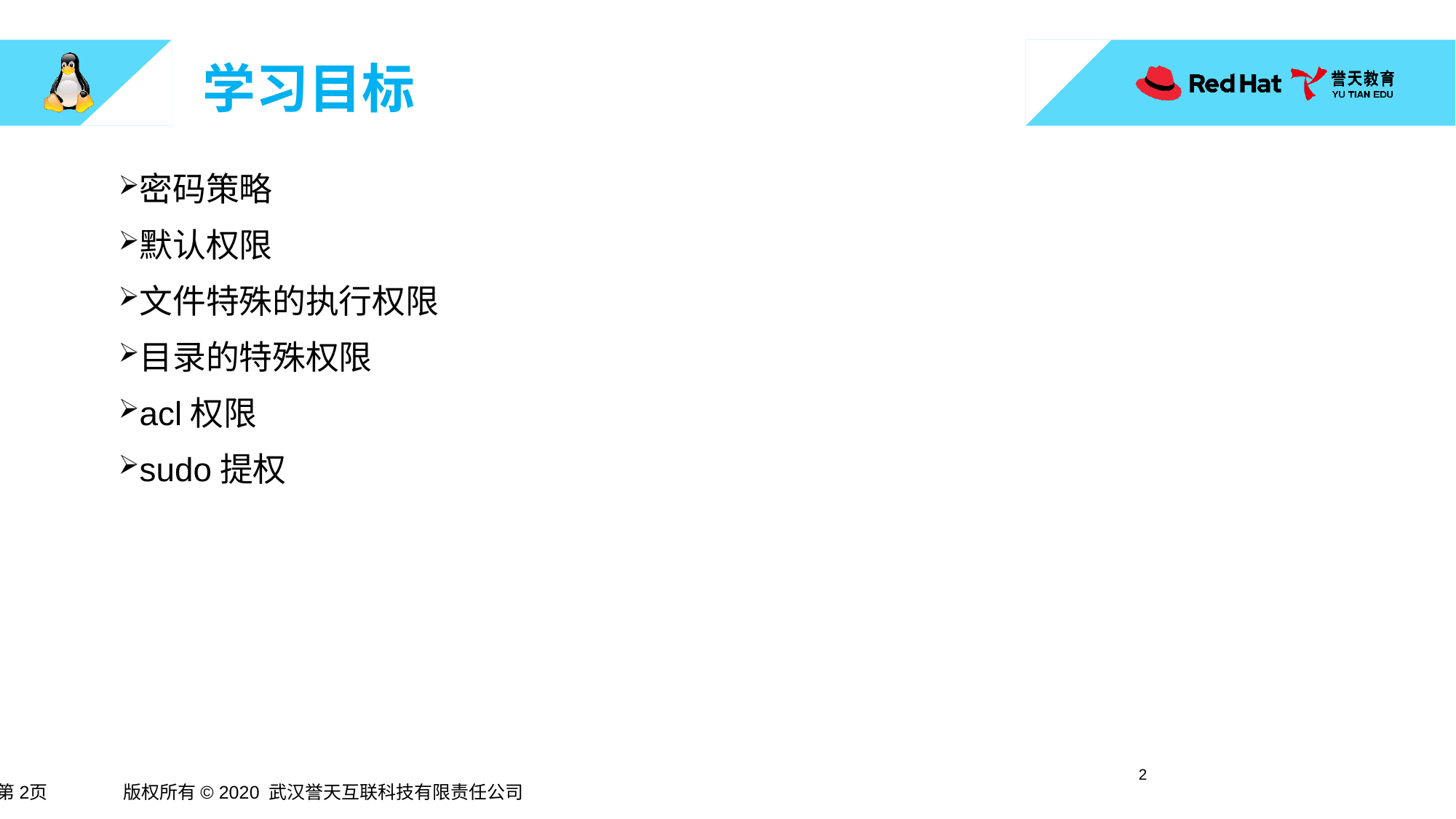

密码策略
默认权限
文件特殊的执行权限
目录的特殊权限
acl权限
sudo提权
2